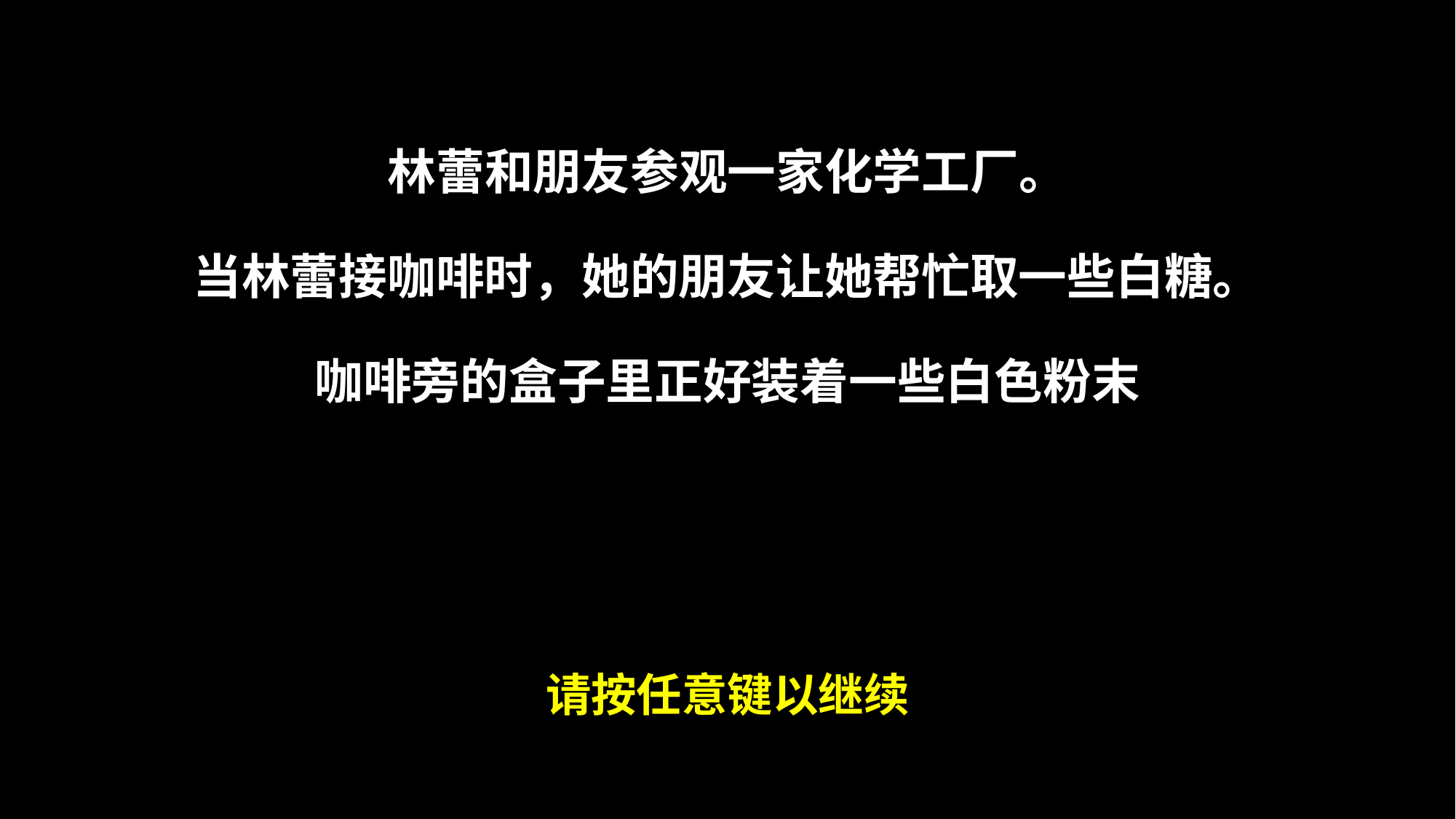

# 林蕾和朋友参观一家化学工厂。 当林蕾接咖啡时，她的朋友让她帮忙取一些白糖。 咖啡旁的盒子里正好装着一些白色粉末
请按任意键以继续